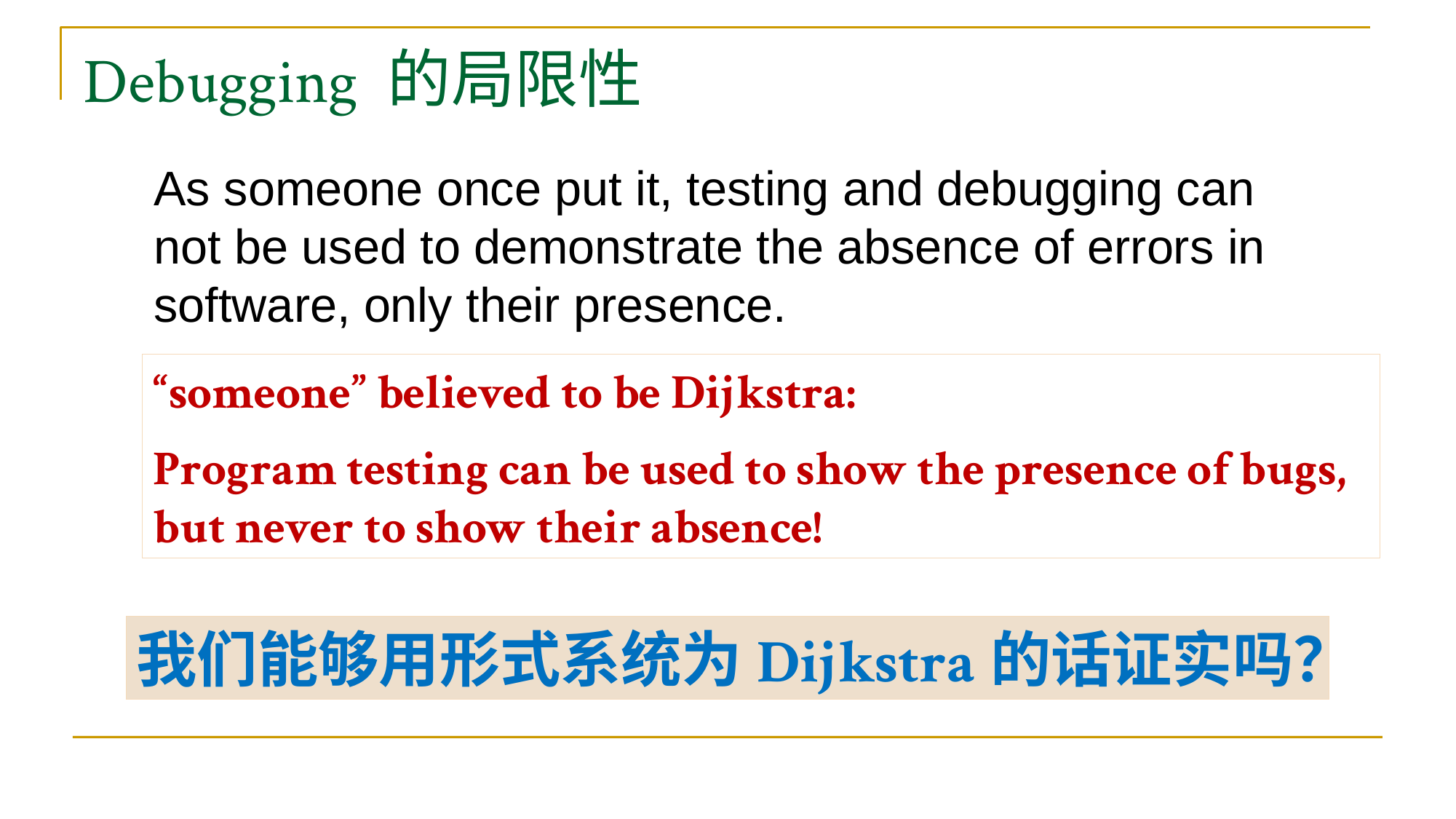

# Debugging 的局限性
As someone once put it, testing and debugging can not be used to demonstrate the absence of errors in software, only their presence.
“someone” believed to be Dijkstra:
Program testing can be used to show the presence of bugs, but never to show their absence!
我们能够用形式系统为Dijkstra的话证实吗？